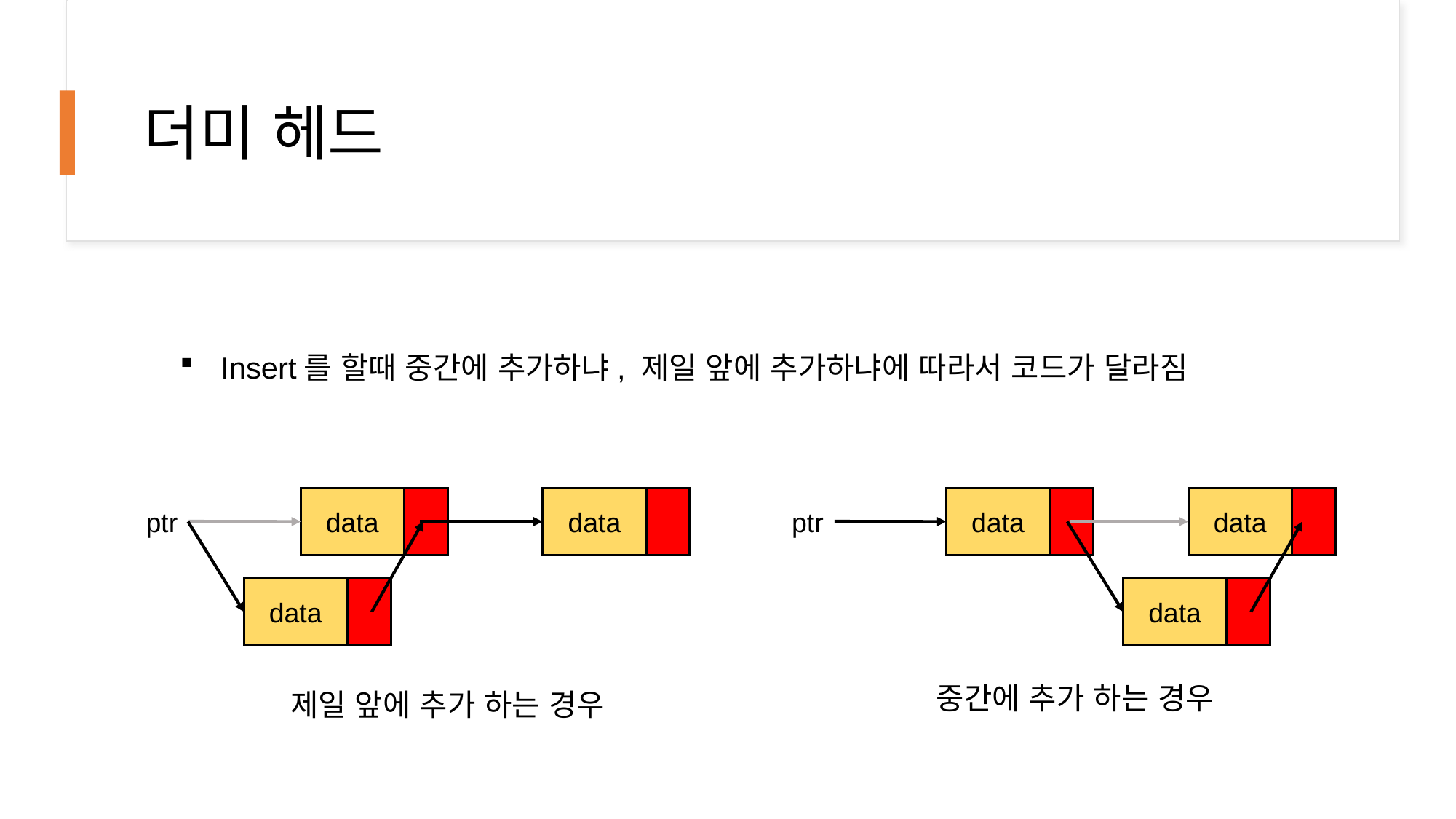

# 더미 헤드

Insert를 할때 중간에 추가하냐, 제일 앞에 추가하냐에 따라서 코드가 달라짐
data

data

data

data

ptr
ptr
data

data

중간에 추가 하는 경우
제일 앞에 추가 하는 경우